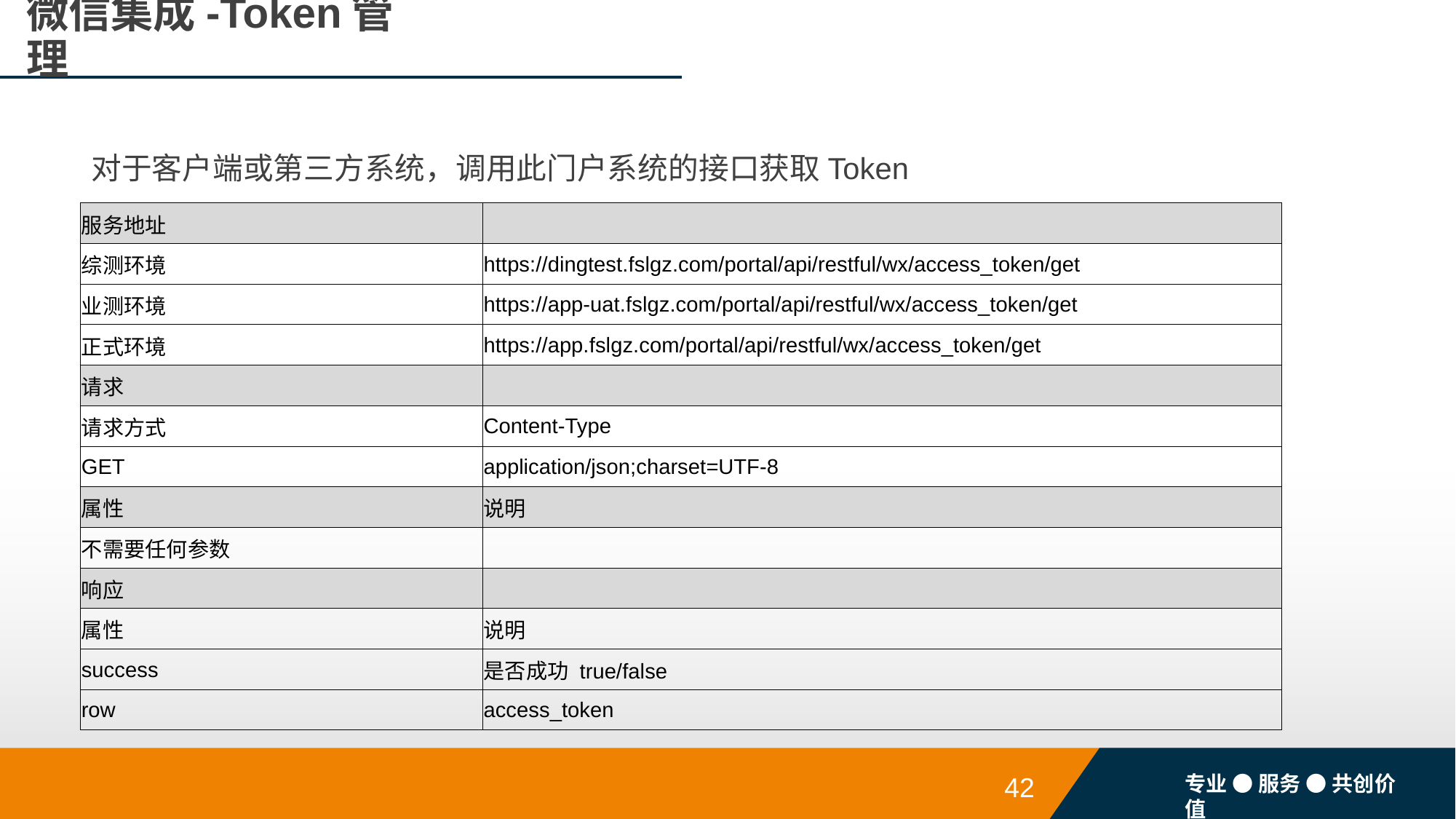

# 微信集成-Token管理
对于客户端或第三方系统，调用此门户系统的接口获取Token
| 服务地址 |  |
| --- | --- |
| 综测环境 | https://dingtest.fslgz.com/portal/api/restful/wx/access\_token/get |
| 业测环境 | https://app-uat.fslgz.com/portal/api/restful/wx/access\_token/get |
| 正式环境 | https://app.fslgz.com/portal/api/restful/wx/access\_token/get |
| 请求 |  |
| 请求方式 | Content-Type |
| GET | application/json;charset=UTF-8 |
| 属性 | 说明 |
| 不需要任何参数 |  |
| 响应 |  |
| 属性 | 说明 |
| success | 是否成功 true/false |
| row | access\_token |